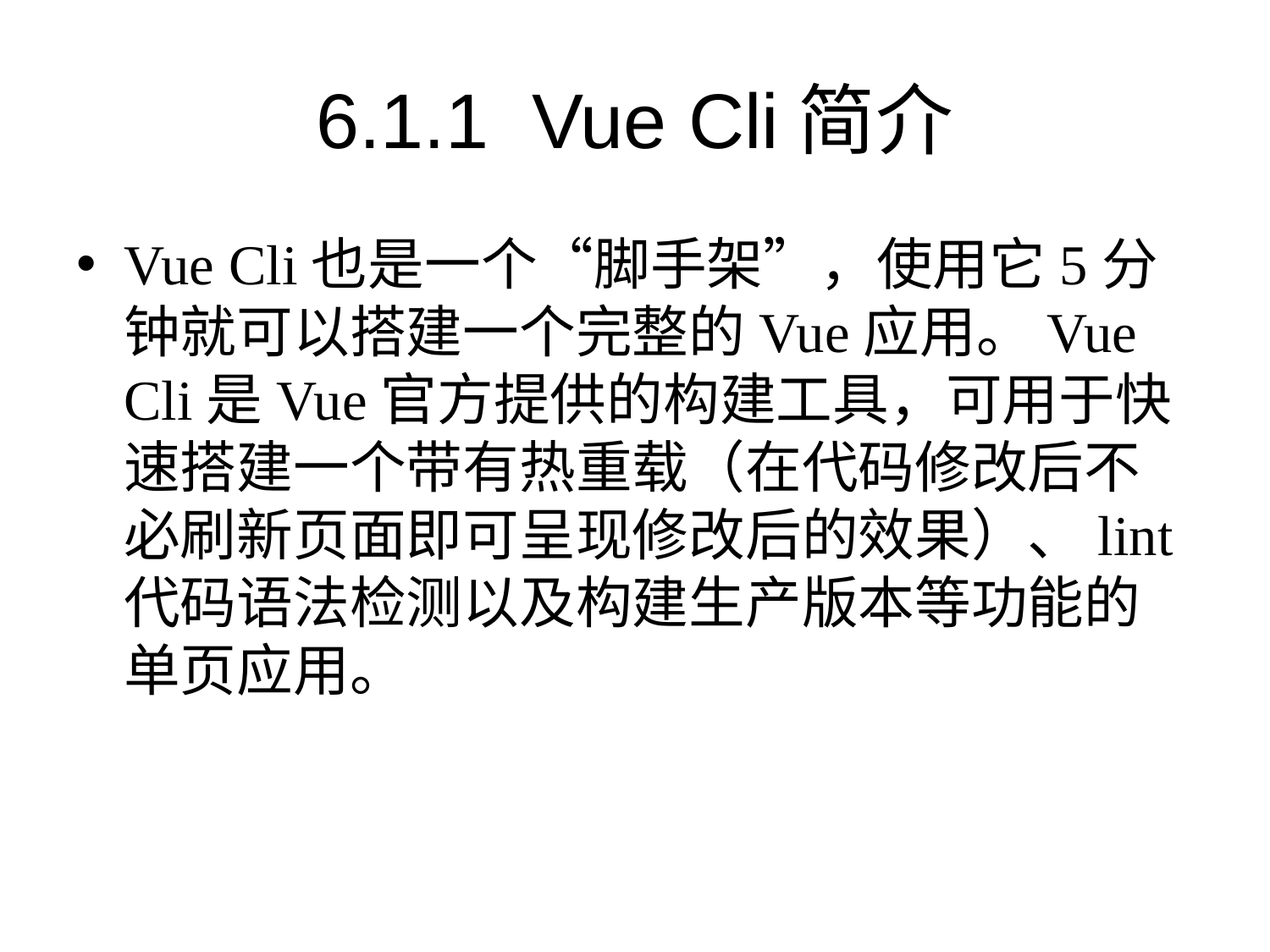

# 6.1.1  Vue Cli简介
Vue Cli也是一个“脚手架”，使用它5分钟就可以搭建一个完整的Vue应用。Vue Cli是Vue官方提供的构建工具，可用于快速搭建一个带有热重载（在代码修改后不必刷新页面即可呈现修改后的效果）、lint代码语法检测以及构建生产版本等功能的单页应用。